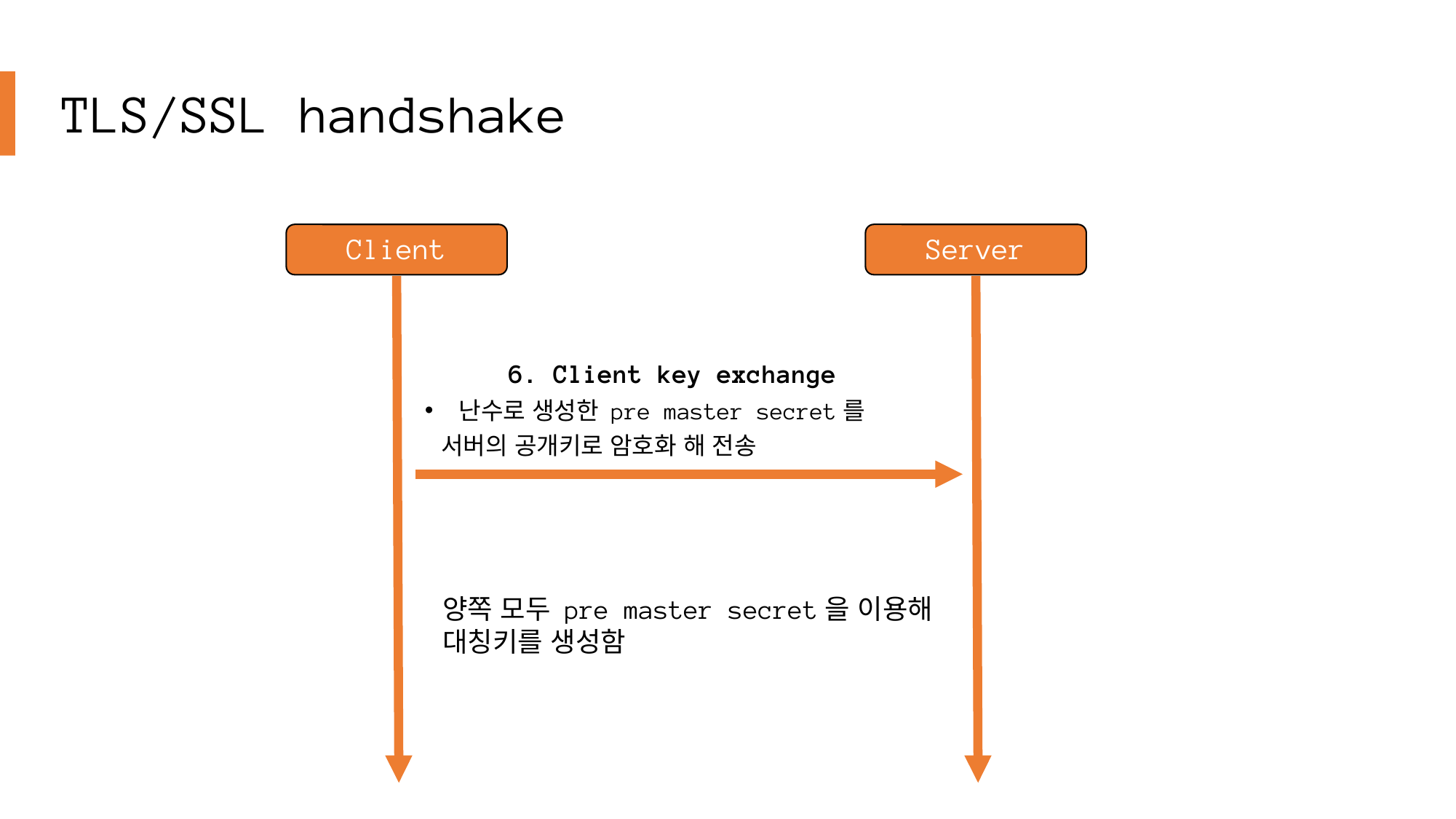

# TLS/SSL handshake

Client
Server
6. Client key exchange
난수로 생성한 pre master secret를
   서버의 공개키로 암호화 해 전송
양쪽 모두 pre master secret을 이용해 대칭키를 생성함